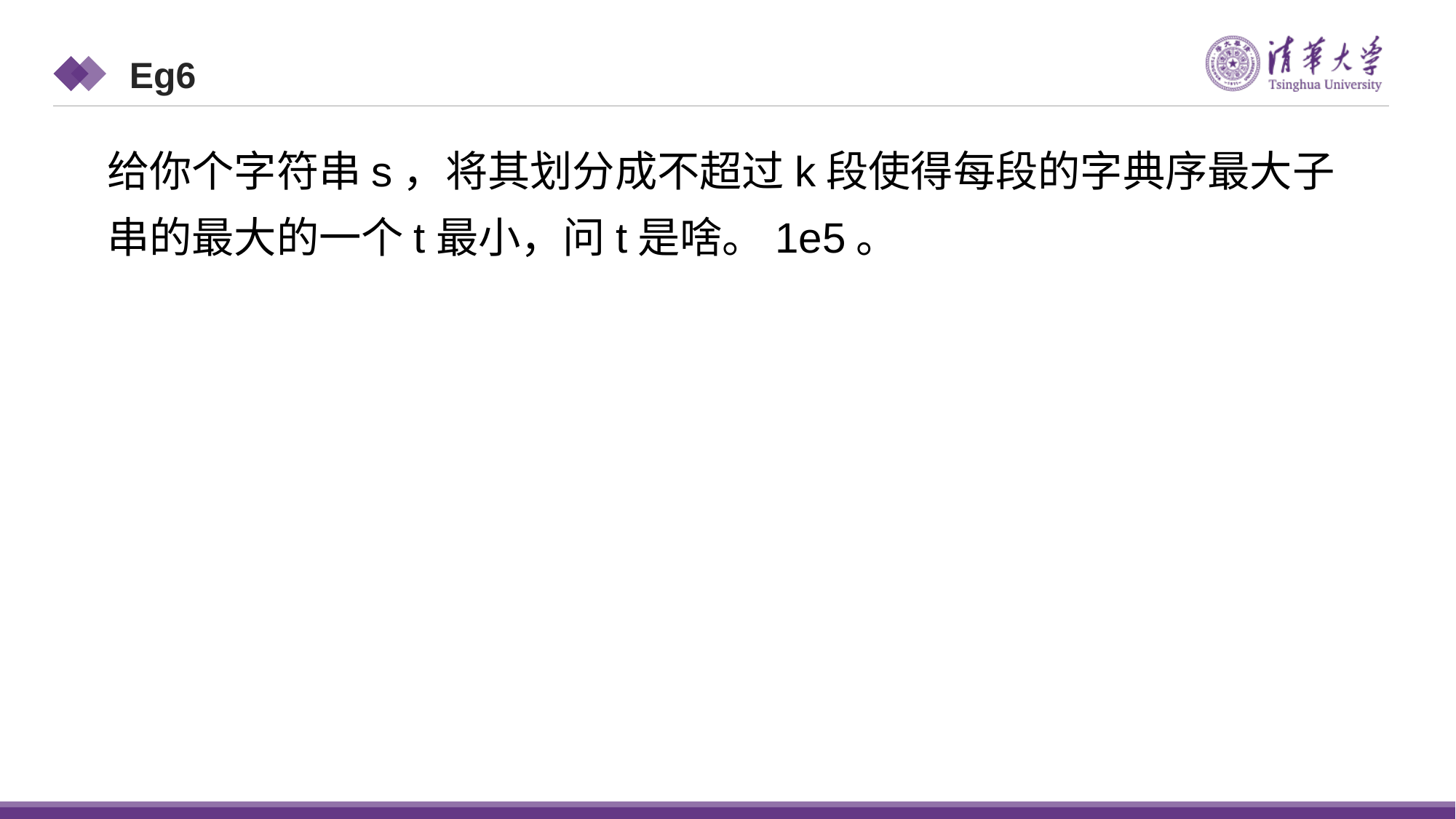

Eg6
给你个字符串s，将其划分成不超过k段使得每段的字典序最大子串的最大的一个t最小，问t是啥。1e5。